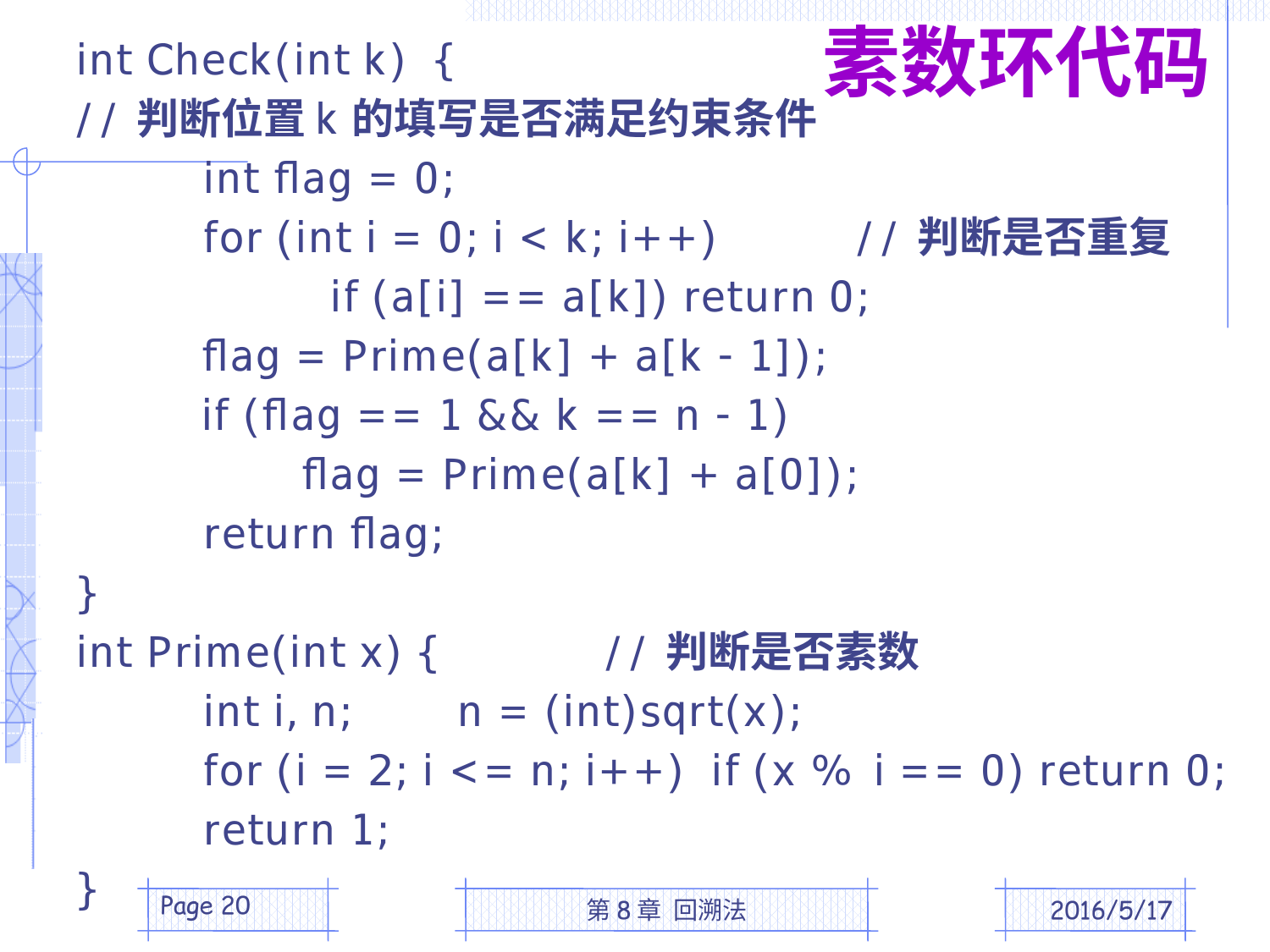

# 素数环代码
int Check(int k)  {
//判断位置k的填写是否满足约束条件
	int flag = 0;
	for (int i = 0; i < k; i++)           //判断是否重复
		if (a[i] == a[k]) return 0;
          flag = Prime(a[k] + a[k - 1]);
          if (flag == 1 && k == n - 1)
                  flag = Prime(a[k] + a[0]);
	return flag;
}
int Prime(int x) {             //判断是否素数
	int i, n;	n = (int)sqrt(x);
	for (i = 2; i <= n; i++)	if (x % i == 0) return 0;
	return 1;
}
Page 20
第8章  回溯法
2016/5/17